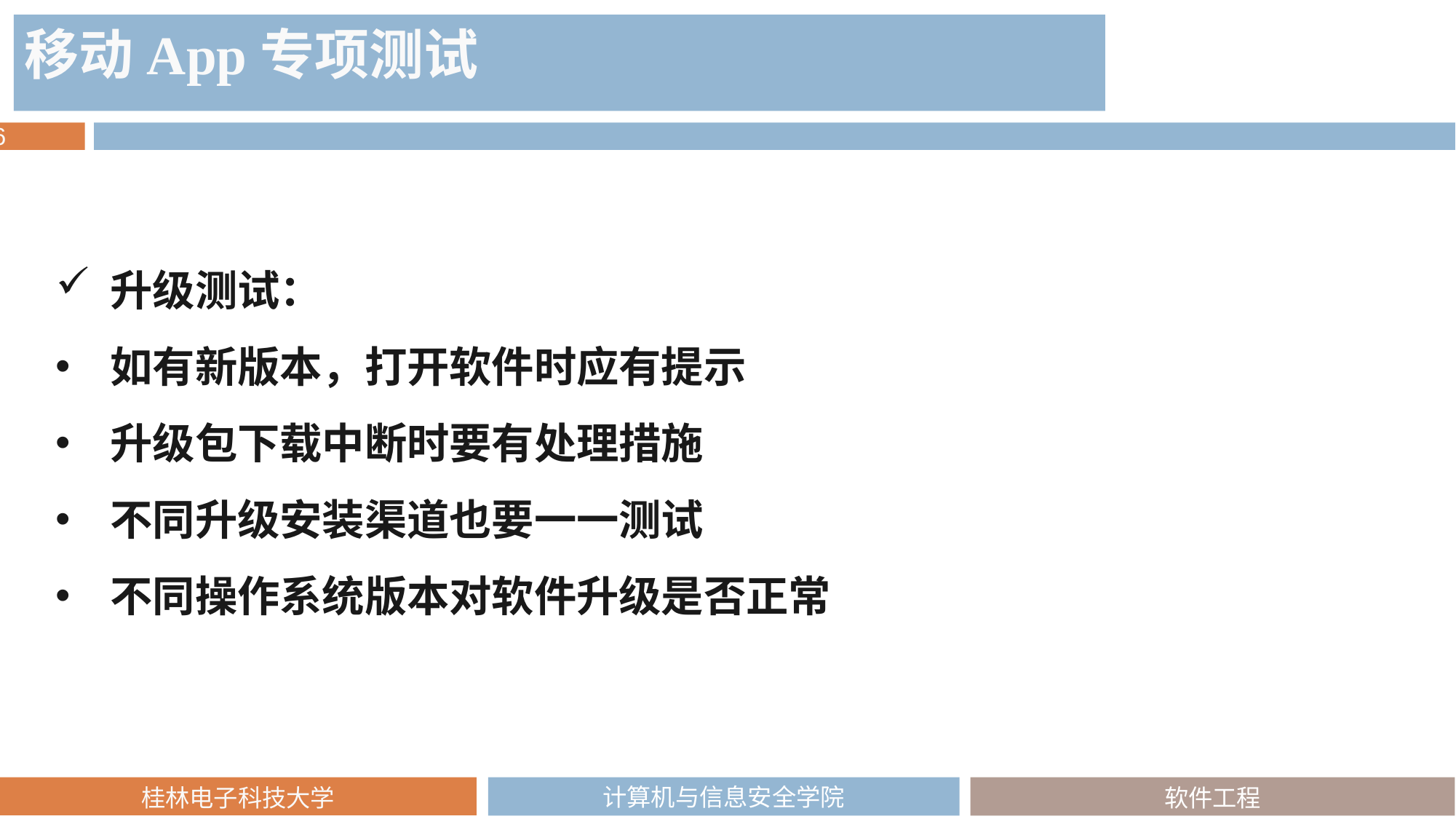

移动App专项测试
升级测试：
如有新版本，打开软件时应有提示
升级包下载中断时要有处理措施
不同升级安装渠道也要一一测试
不同操作系统版本对软件升级是否正常